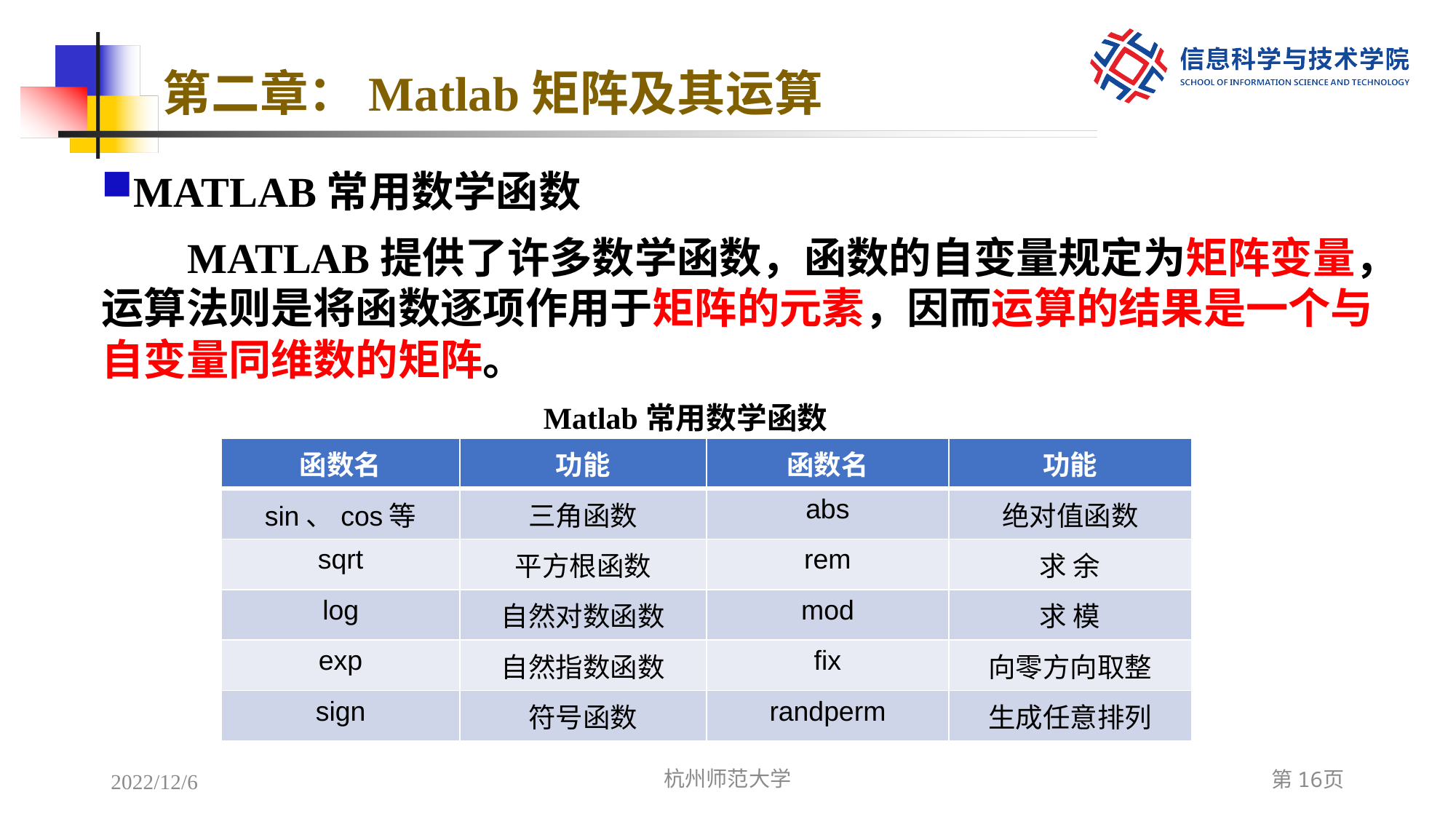

# 第二章：Matlab矩阵及其运算
MATLAB常用数学函数
MATLAB提供了许多数学函数，函数的自变量规定为矩阵变量，运算法则是将函数逐项作用于矩阵的元素，因而运算的结果是一个与自变量同维数的矩阵。

Matlab常用数学函数
| 函数名 | 功能 | 函数名 | 功能 |
| --- | --- | --- | --- |
| sin、cos等 | 三角函数 | abs | 绝对值函数 |
| sqrt | 平方根函数 | rem | 求 余 |
| log | 自然对数函数 | mod | 求 模 |
| exp | 自然指数函数 | fix | 向零方向取整 |
| sign | 符号函数 | randperm | 生成任意排列 |
2022/12/6
杭州师范大学
第16页